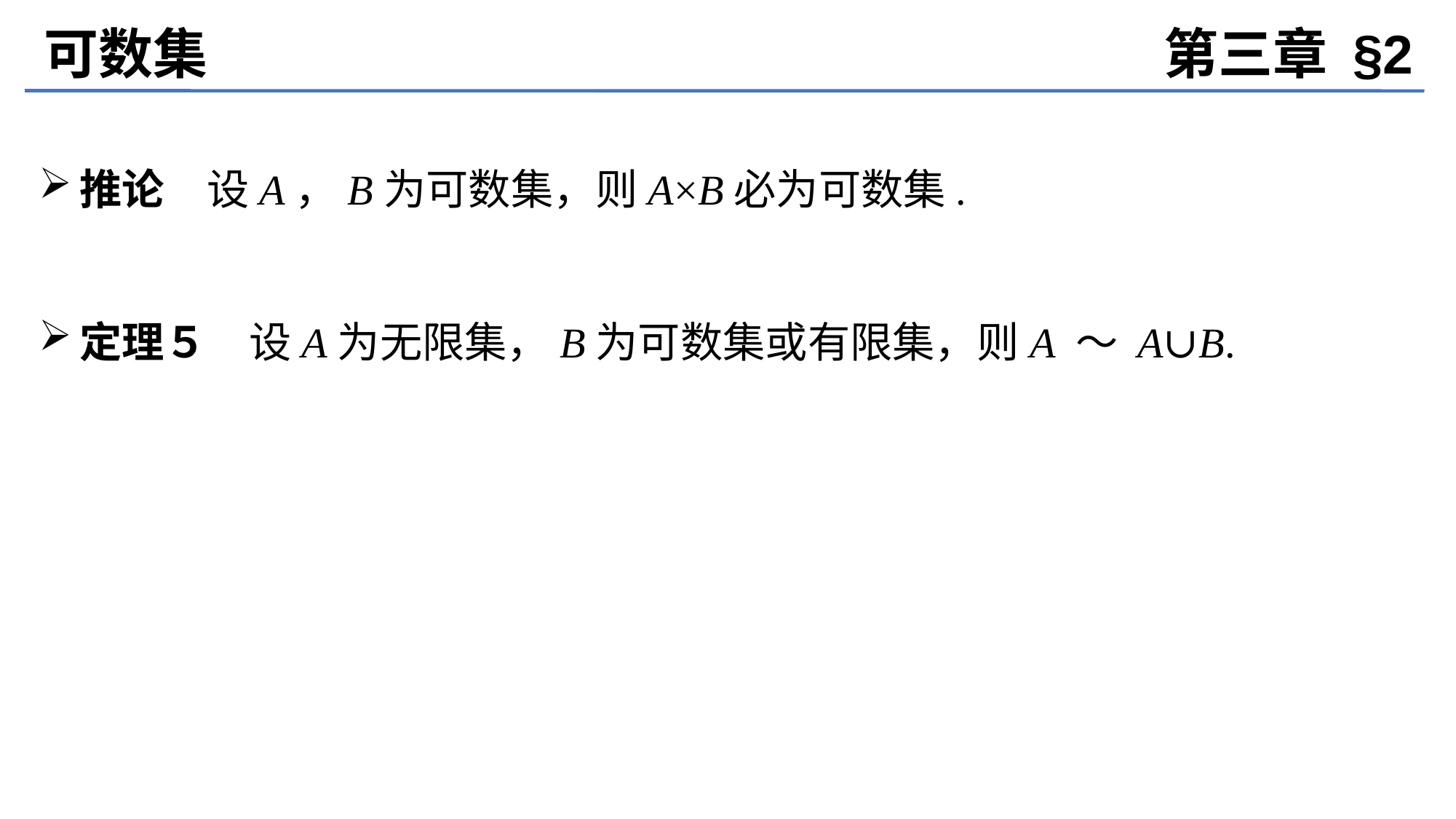

可数集
第三章 §2
推论　设A，B为可数集，则A×B必为可数集.

定理５　设A为无限集，B为可数集或有限集，则A ～ A∪B.